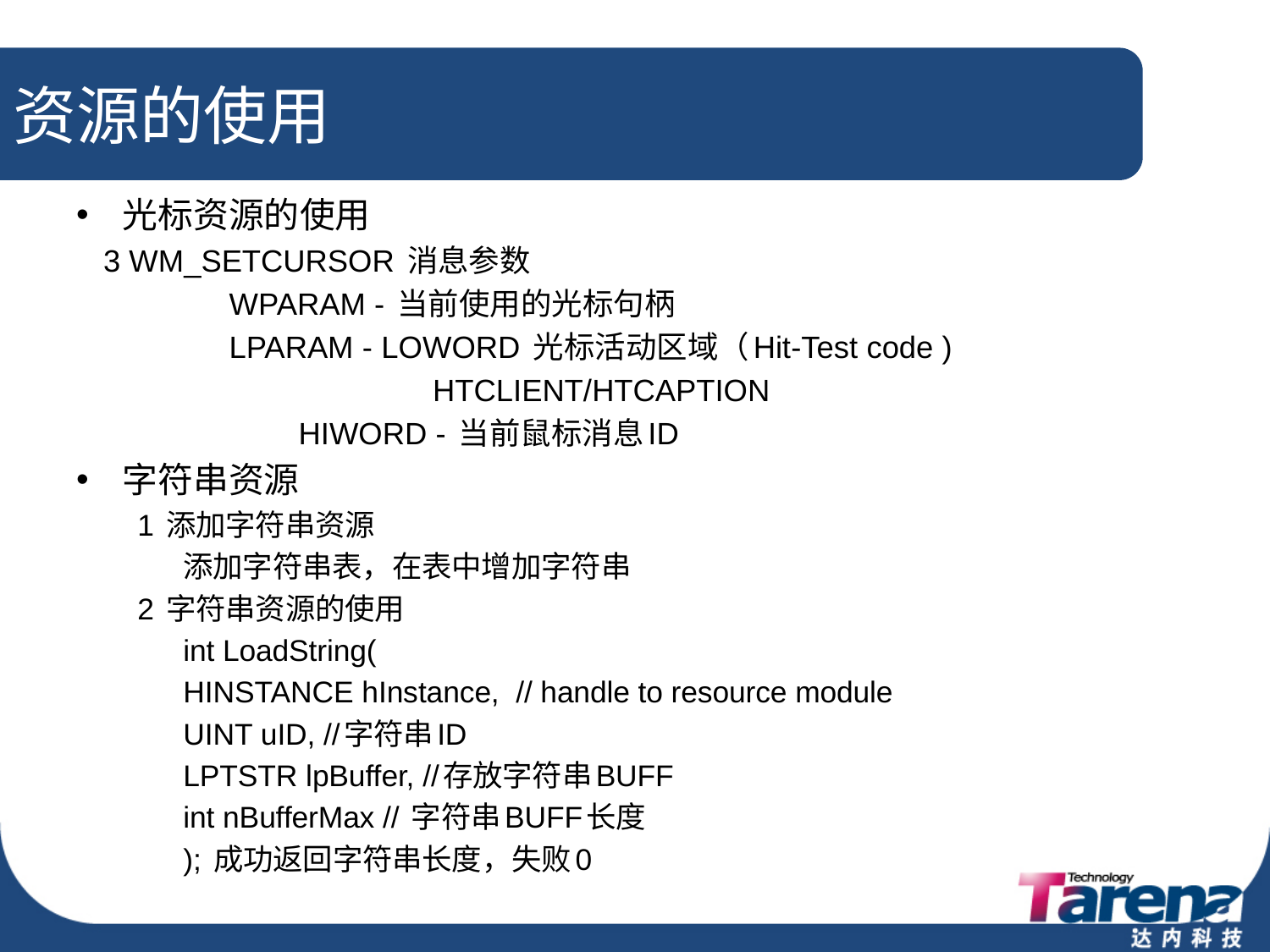

# 资源的使用
光标资源的使用
    3 WM_SETCURSOR 消息参数
	WPARAM - 当前使用的光标句柄
	LPARAM - LOWORD 光标活动区域（Hit-Test code )
                           HTCLIENT/HTCAPTION
		        HIWORD - 当前鼠标消息ID
字符串资源
1 添加字符串资源
	添加字符串表，在表中增加字符串
2 字符串资源的使用
	int LoadString(
		HINSTANCE hInstance,  // handle to resource module
		UINT uID, //字符串ID
		LPTSTR lpBuffer, //存放字符串BUFF
		int nBufferMax // 字符串BUFF长度
	); 成功返回字符串长度，失败0